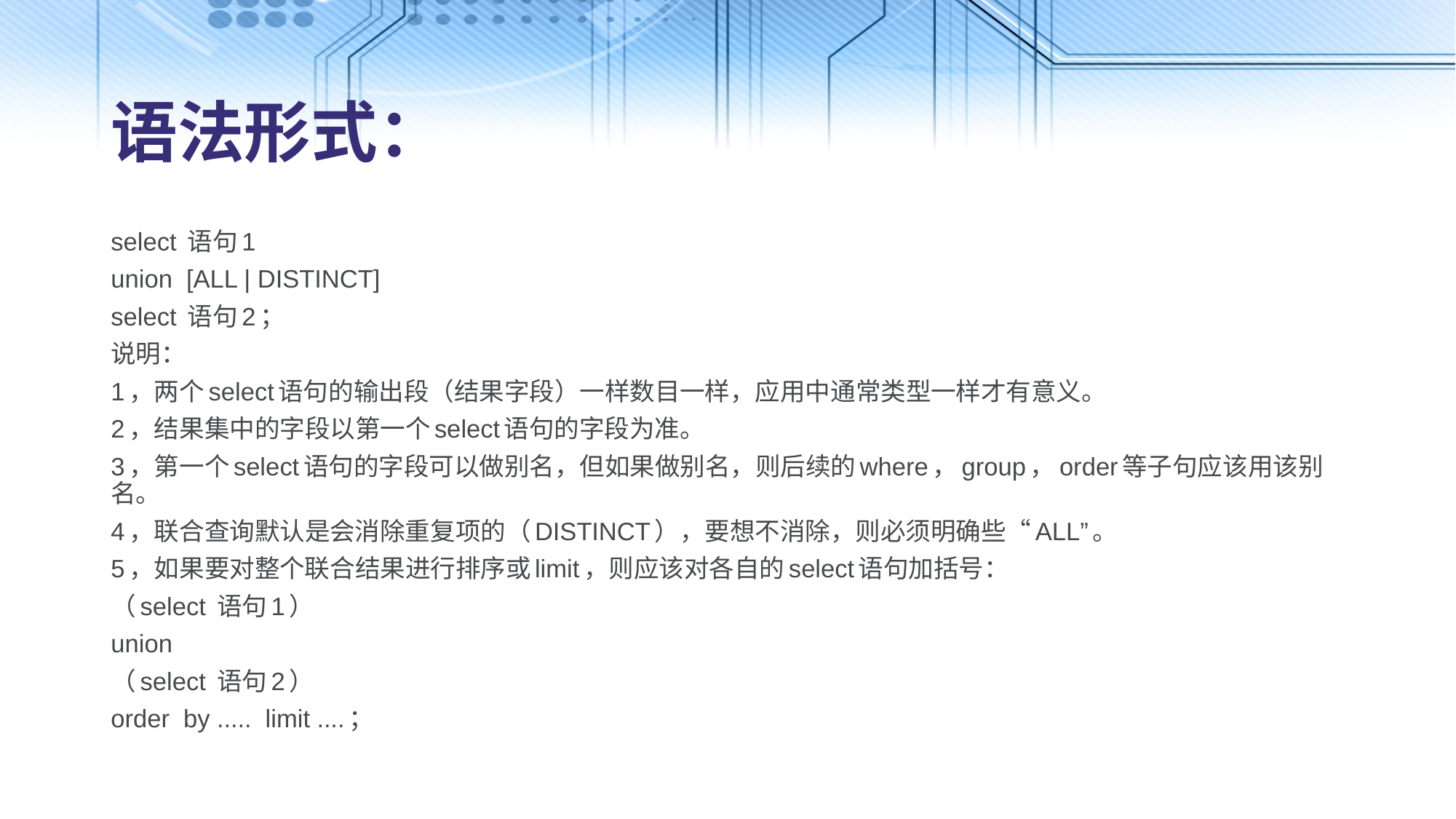

# 语法形式：
select 语句1
union  [ALL | DISTINCT]
select 语句2；
说明：
1，两个select语句的输出段（结果字段）一样数目一样，应用中通常类型一样才有意义。
2，结果集中的字段以第一个select语句的字段为准。
3，第一个select语句的字段可以做别名，但如果做别名，则后续的where，group，order等子句应该用该别名。
4，联合查询默认是会消除重复项的（DISTINCT），要想不消除，则必须明确些“ALL”。
5，如果要对整个联合结果进行排序或limit，则应该对各自的select语句加括号：
（select 语句1）
union
（select 语句2）
order  by .....  limit ....；